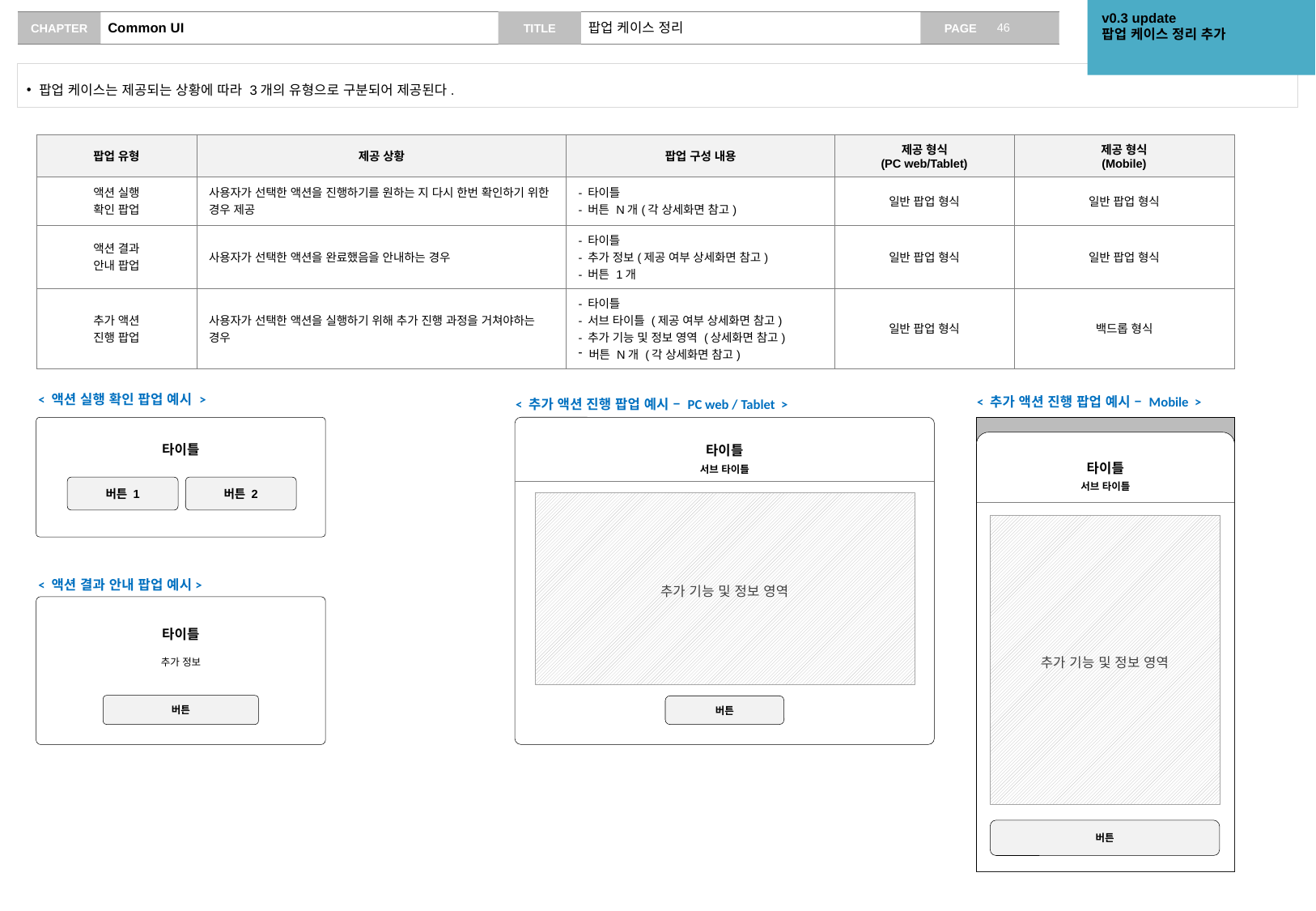

v0.3 update
팝업 케이스 정리 추가
# Common UI
팝업 케이스 정리
팝업 케이스는 제공되는 상황에 따라 3개의 유형으로 구분되어 제공된다.
| 팝업 유형 | 제공 상황 | 팝업 구성 내용 | 제공 형식 (PC web/Tablet) | 제공 형식 (Mobile) |
| --- | --- | --- | --- | --- |
| 액션 실행 확인 팝업 | 사용자가 선택한 액션을 진행하기를 원하는 지 다시 한번 확인하기 위한 경우 제공 | - 타이틀 - 버튼 N개(각 상세화면 참고) | 일반 팝업 형식 | 일반 팝업 형식 |
| 액션 결과 안내 팝업 | 사용자가 선택한 액션을 완료했음을 안내하는 경우 | - 타이틀 - 추가 정보(제공 여부 상세화면 참고) - 버튼 1개 | 일반 팝업 형식 | 일반 팝업 형식 |
| 추가 액션 진행 팝업 | 사용자가 선택한 액션을 실행하기 위해 추가 진행 과정을 거쳐야하는 경우 | - 타이틀 - 서브 타이틀 (제공 여부 상세화면 참고) - 추가 기능 및 정보 영역 (상세화면 참고) 버튼 N개 (각 상세화면 참고) | 일반 팝업 형식 | 백드롭 형식 |
< 액션 실행 확인 팝업 예시 >
< 추가 액션 진행 팝업 예시 – PC web / Tablet  >
< 추가 액션 진행 팝업 예시 – Mobile  >

타이틀
버튼 1
버튼 2

전체 보기 >
리뷰를 확인하세요.
평가하기
4.9
★★★★★
김에듀
★★★★★ 2020. 12. 30

아이가 생각보다 많이 좋아라해서 만족하고 학습 시키고 있습니다. 컨텐츠도 많아서 컨텐츠 일일히 살 돈도 아낄 수 있어서 좋구요! 평..

새로운 기능
2.0 업데이트
- 버그 수정 및 안정성 개선
추가 정보
업데이트 날짜
크기
현재 버전
필요한 Android 버전
2020. 10. 10
54MB
2.63
4.4이상

타이틀
타이틀
서브 타이틀
서브 타이틀
추가 기능 및 정보 영역
추가 기능 및 정보 영역
< 액션 결과 안내 팝업 예시>

타이틀
추가 정보
버튼
버튼
버튼